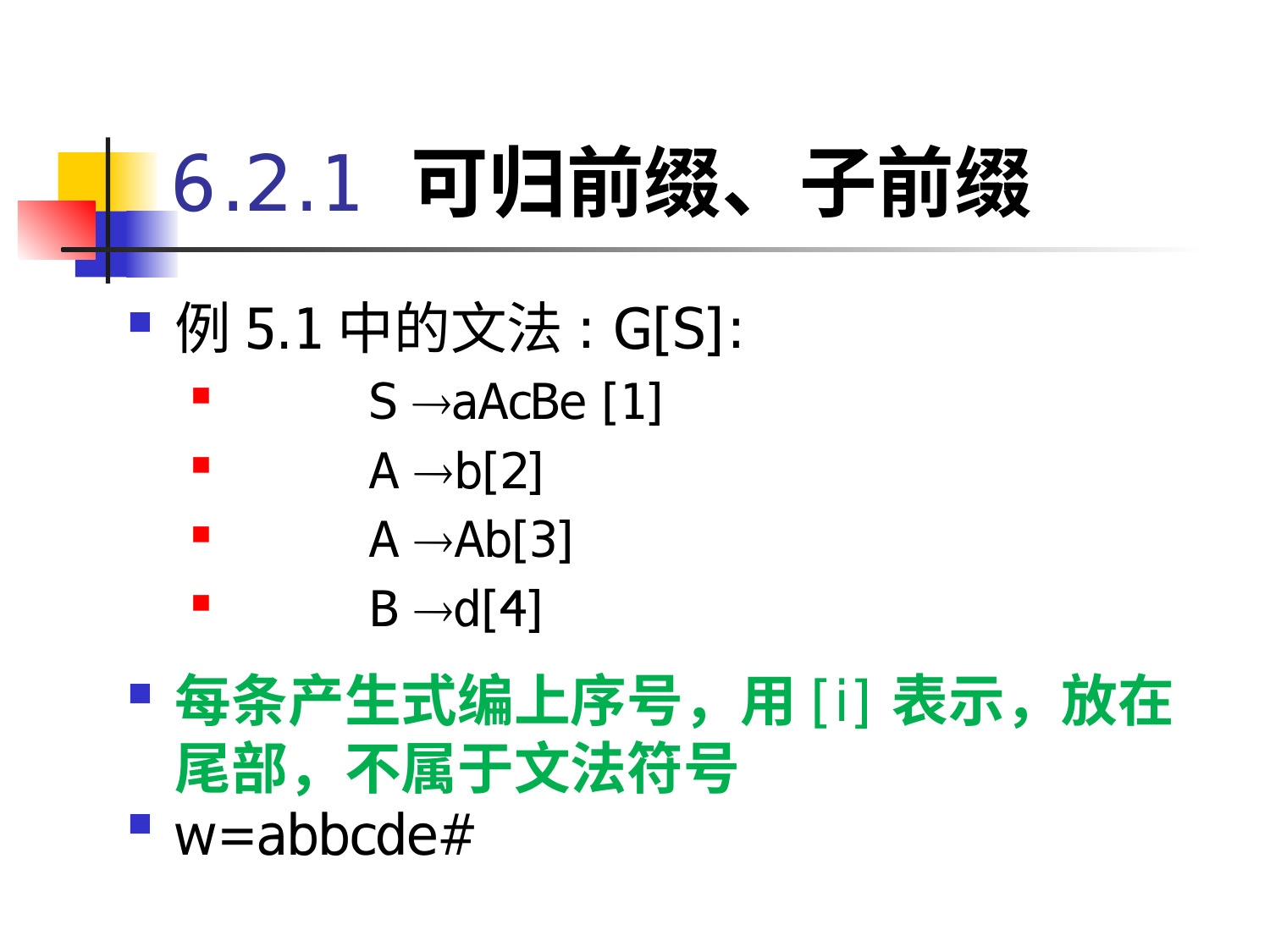

# 6.2.1 可归前缀、子前缀
例5.1中的文法: G[S]:
         S →aAcBe [1]
         A →b[2]
         A →Ab[3]
         B →d[4]
每条产生式编上序号，用[i]表示，放在尾部，不属于文法符号
w=abbcde#